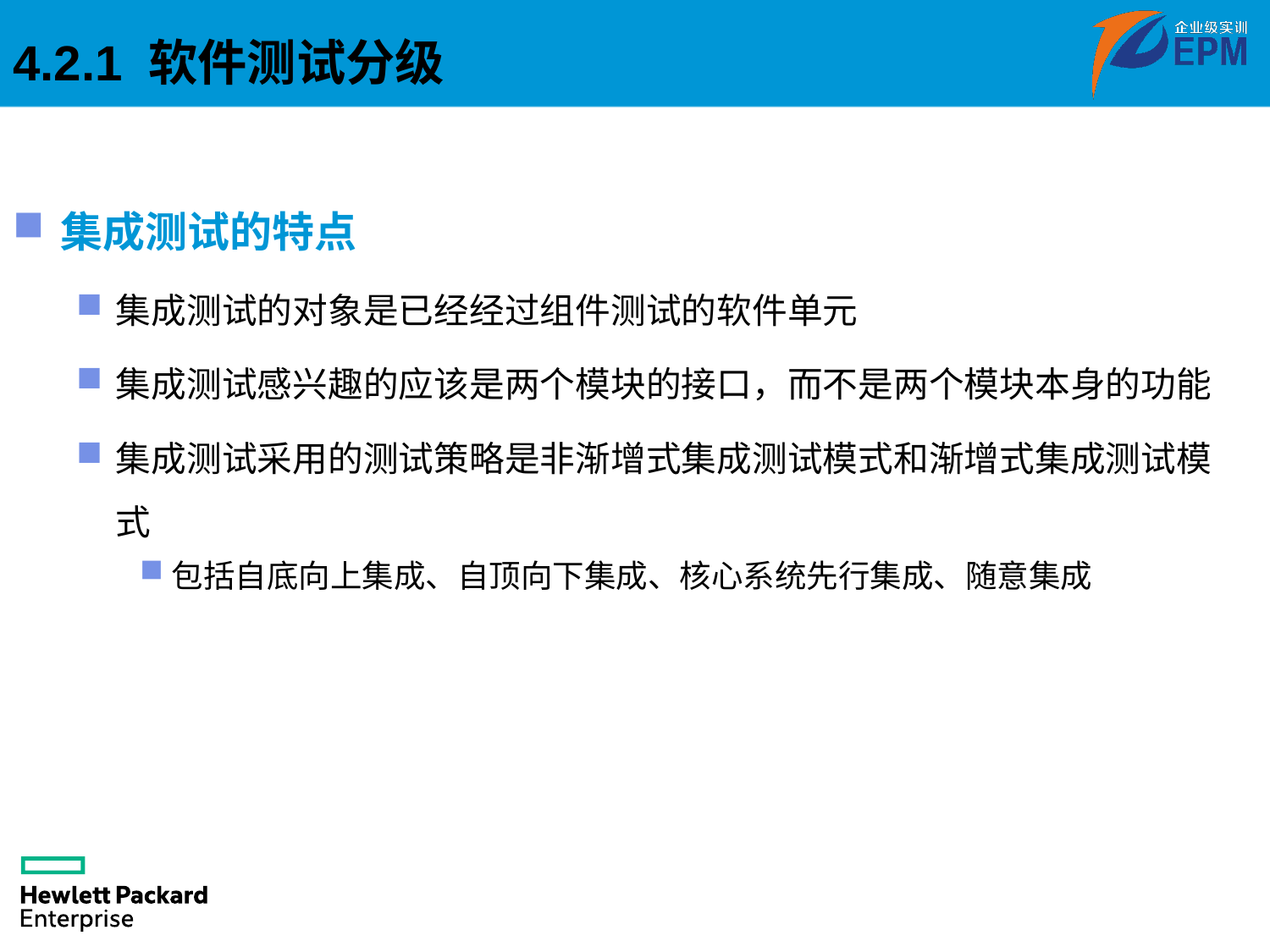

4.2.1 软件测试分级

集成测试的特点
集成测试的对象是已经经过组件测试的软件单元
集成测试感兴趣的应该是两个模块的接口，而不是两个模块本身的功能
集成测试采用的测试策略是非渐增式集成测试模式和渐增式集成测试模式
包括自底向上集成、自顶向下集成、核心系统先行集成、随意集成